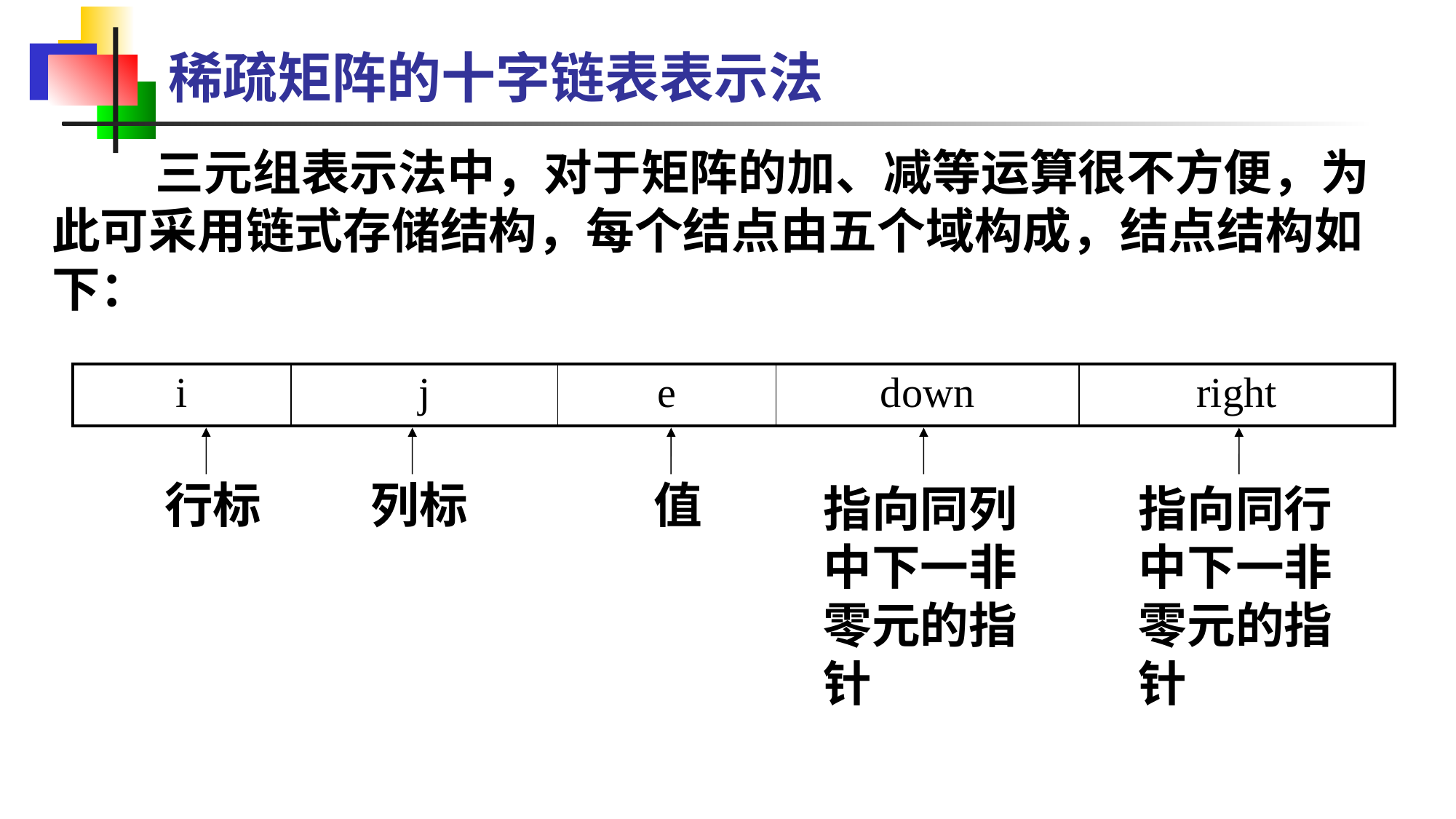

# 稀疏矩阵的十字链表表示法
            三元组表示法中，对于矩阵的加、减等运算很不方便，为此可采用链式存储结构，每个结点由五个域构成，结点结构如下：
| i | j | e | down | right |
| --- | --- | --- | --- | --- |

指向同列中下一非零元的指针

指向同行中下一非零元的指针

行标

列标

值